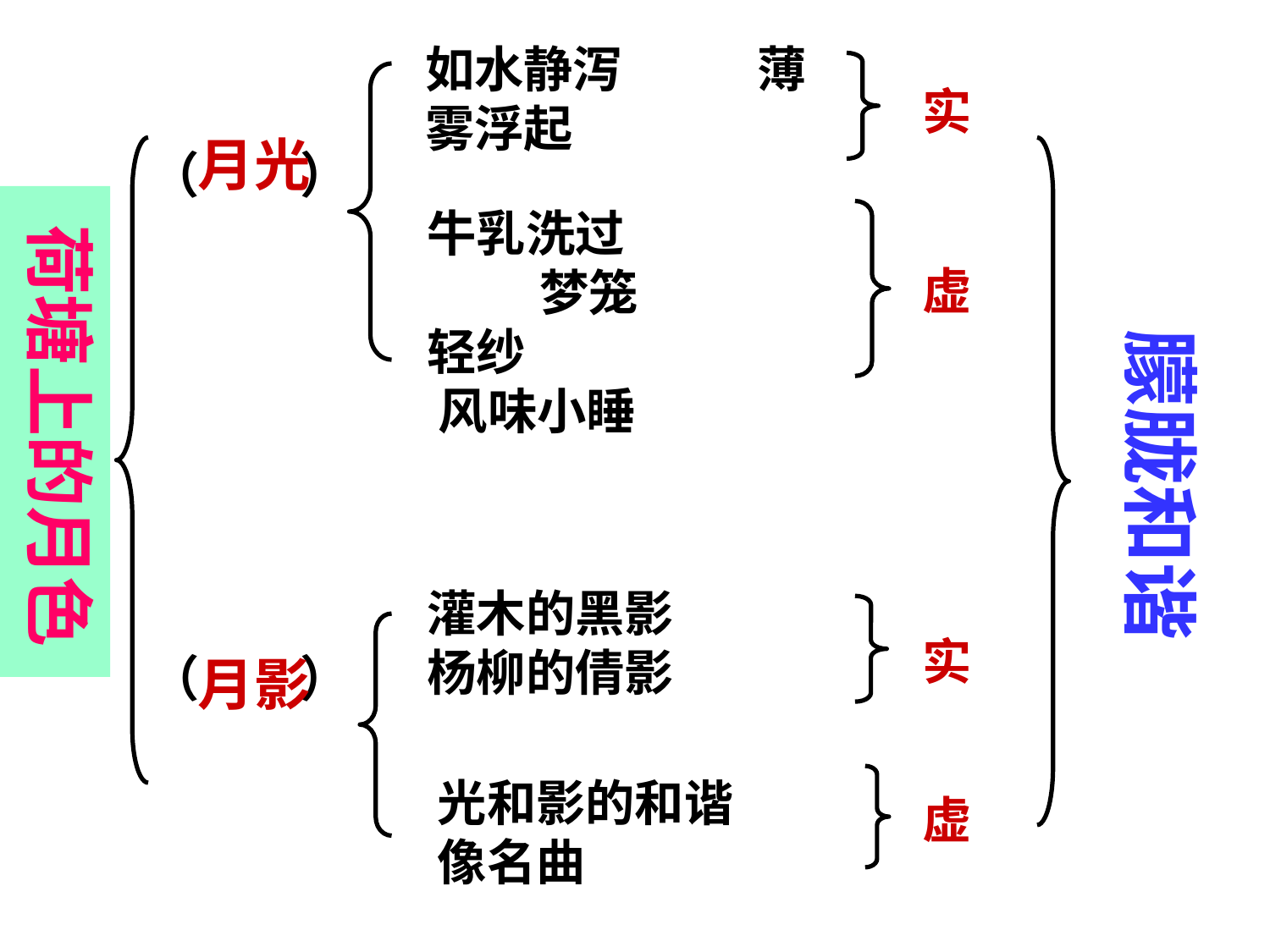

如水静泻            薄雾浮起

实
月光

月影

（         ）

（         ）

 荷塘上的月色
牛乳洗过             梦笼轻纱             风味小睡

虚
朦胧和谐
灌木的黑影  杨柳的倩影

实
光和影的和谐像名曲

虚